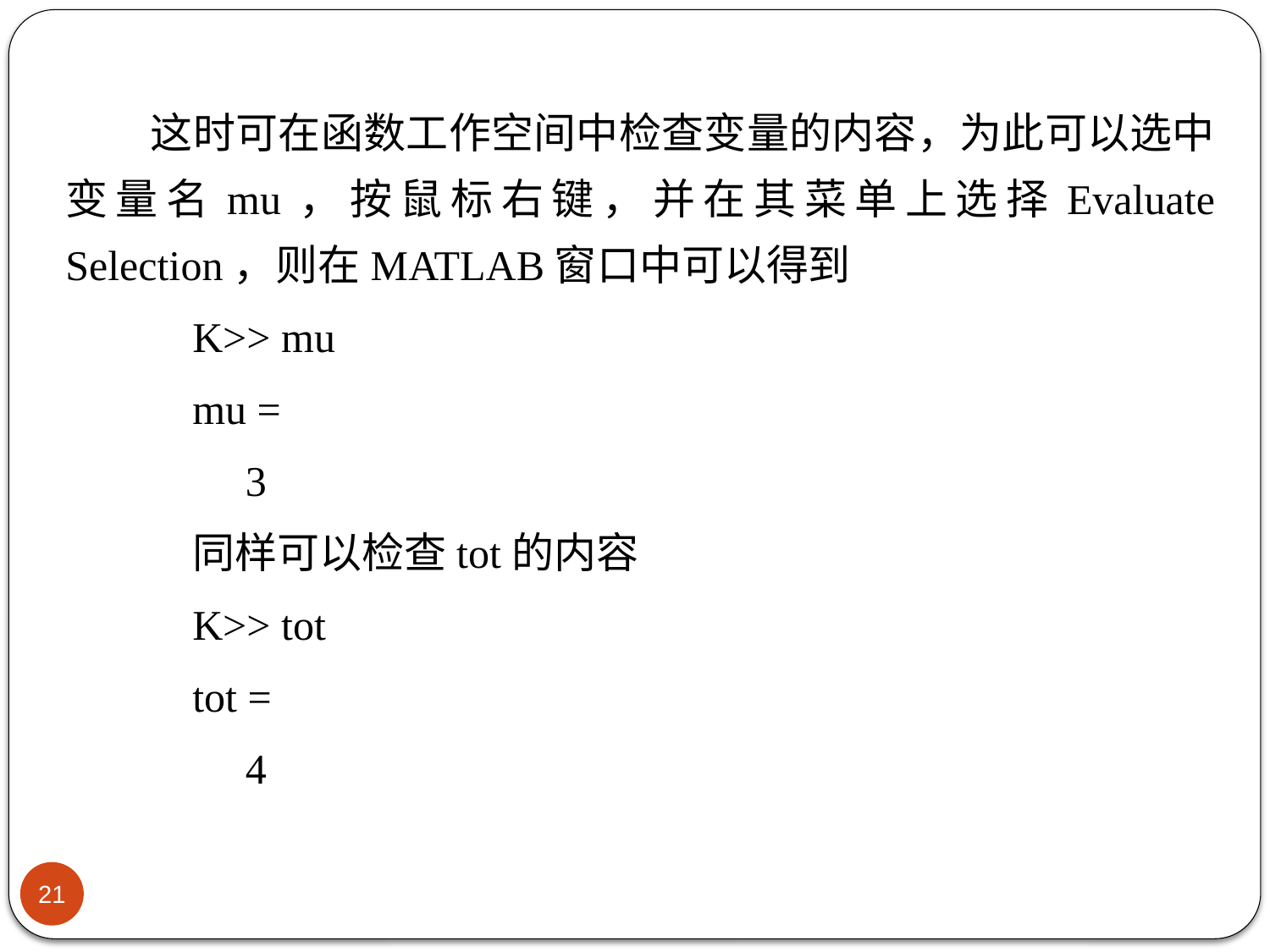

这时可在函数工作空间中检查变量的内容，为此可以选中变量名mu，按鼠标右键，并在其菜单上选择Evaluate Selection，则在MATLAB窗口中可以得到
K>> mu
mu =
     3
同样可以检查tot的内容
K>> tot
tot =
     4
21